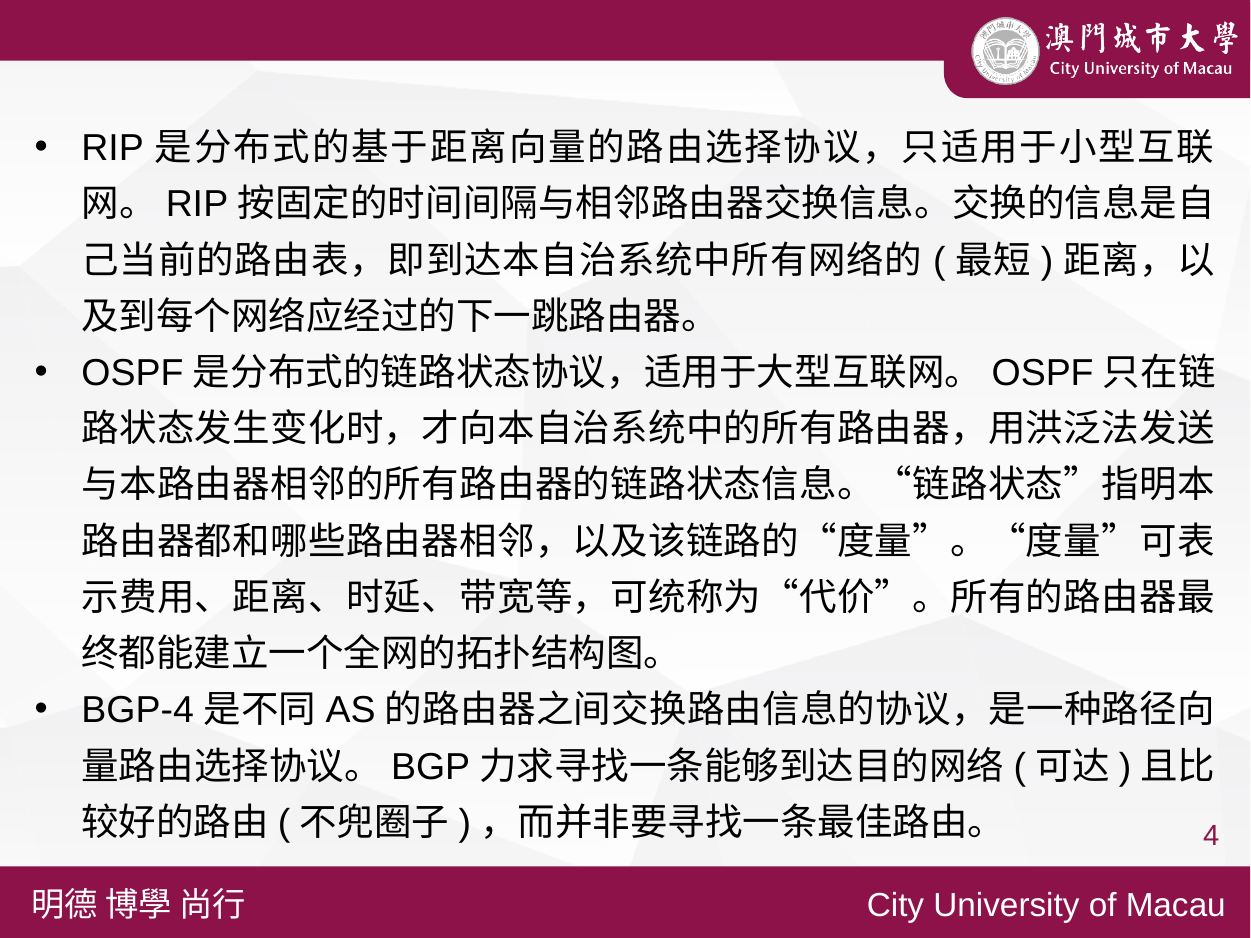

RIP是分布式的基于距离向量的路由选择协议，只适用于小型互联网。RIP按固定的时间间隔与相邻路由器交换信息。交换的信息是自己当前的路由表，即到达本自治系统中所有网络的(最短)距离，以及到每个网络应经过的下一跳路由器。
OSPF是分布式的链路状态协议，适用于大型互联网。OSPF只在链路状态发生变化时，才向本自治系统中的所有路由器，用洪泛法发送与本路由器相邻的所有路由器的链路状态信息。“链路状态”指明本路由器都和哪些路由器相邻，以及该链路的“度量”。“度量”可表示费用、距离、时延、带宽等，可统称为“代价”。所有的路由器最终都能建立一个全网的拓扑结构图。
BGP-4是不同AS的路由器之间交换路由信息的协议，是一种路径向量路由选择协议。BGP力求寻找一条能够到达目的网络(可达)且比较好的路由(不兜圈子)，而并非要寻找一条最佳路由。
4